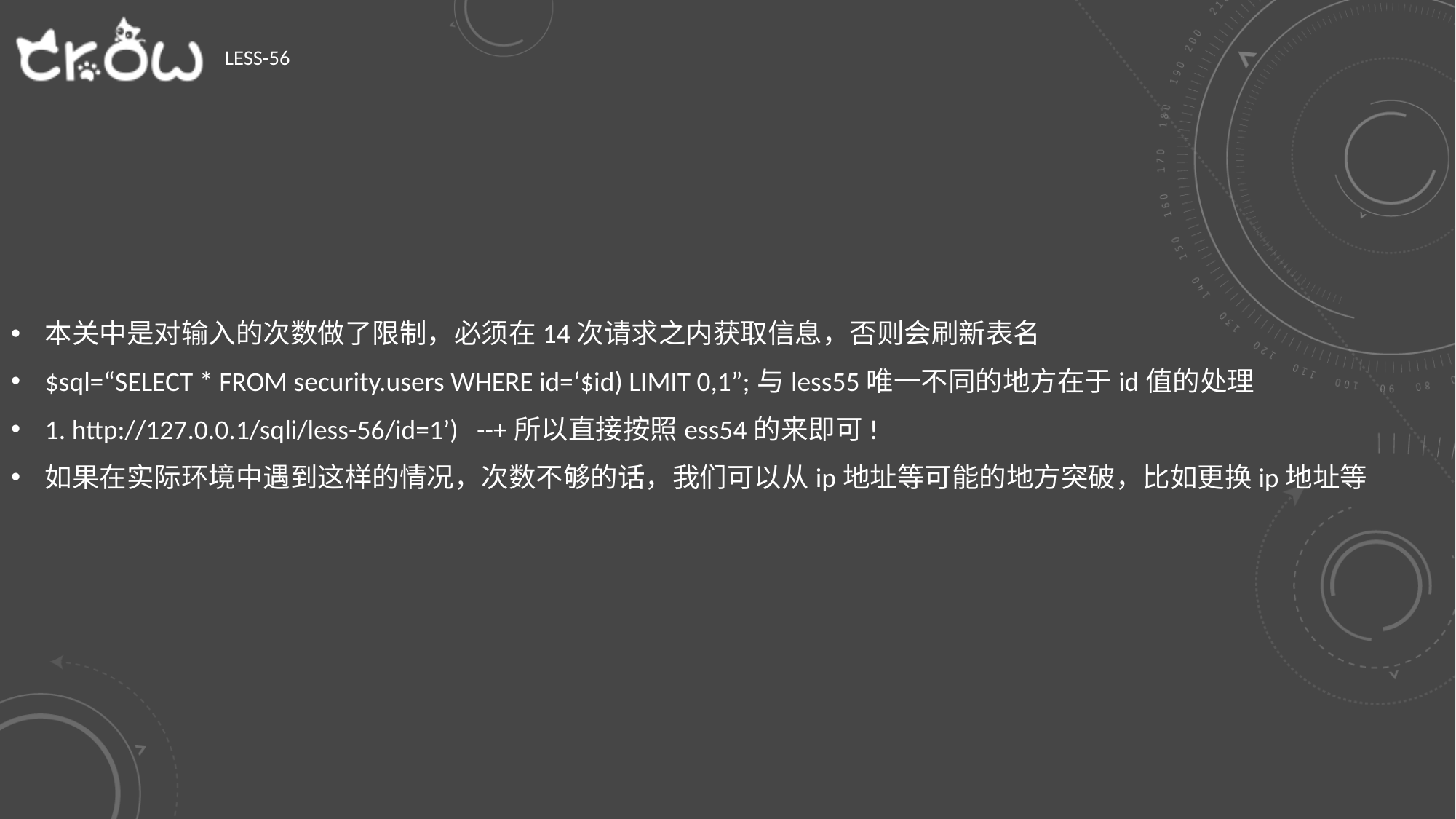

# Less-56
本关中是对输入的次数做了限制，必须在14次请求之内获取信息，否则会刷新表名
$sql=“SELECT * FROM security.users WHERE id=‘$id) LIMIT 0,1”;与less55唯一不同的地方在于id值的处理
1. http://127.0.0.1/sqli/less-56/id=1’)   --+所以直接按照ess54的来即可!
如果在实际环境中遇到这样的情况，次数不够的话，我们可以从ip地址等可能的地方突破，比如更换ip地址等